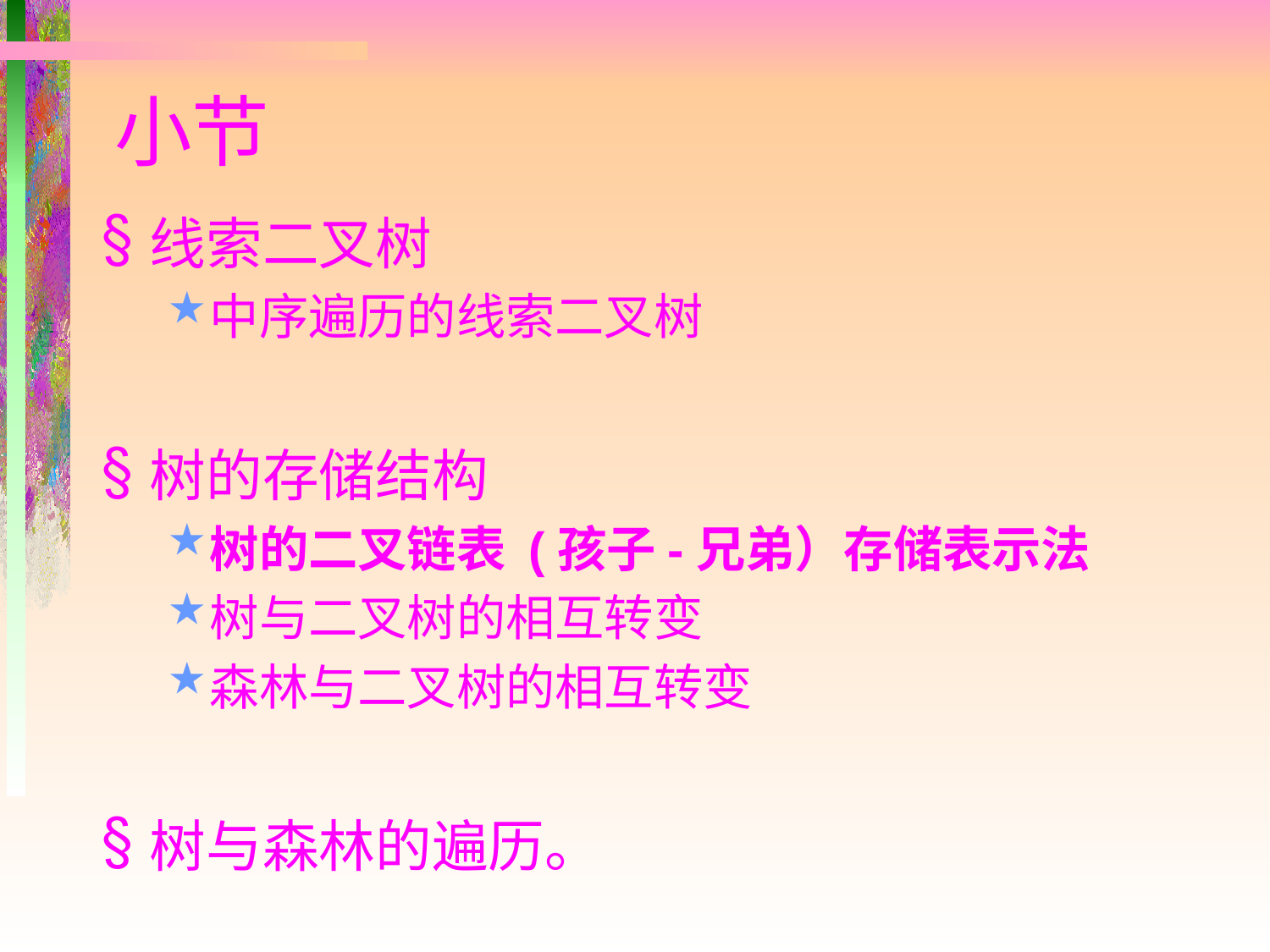

# 小节
线索二叉树
中序遍历的线索二叉树

树的存储结构
树的二叉链表 (孩子-兄弟）存储表示法
树与二叉树的相互转变
森林与二叉树的相互转变

树与森林的遍历。